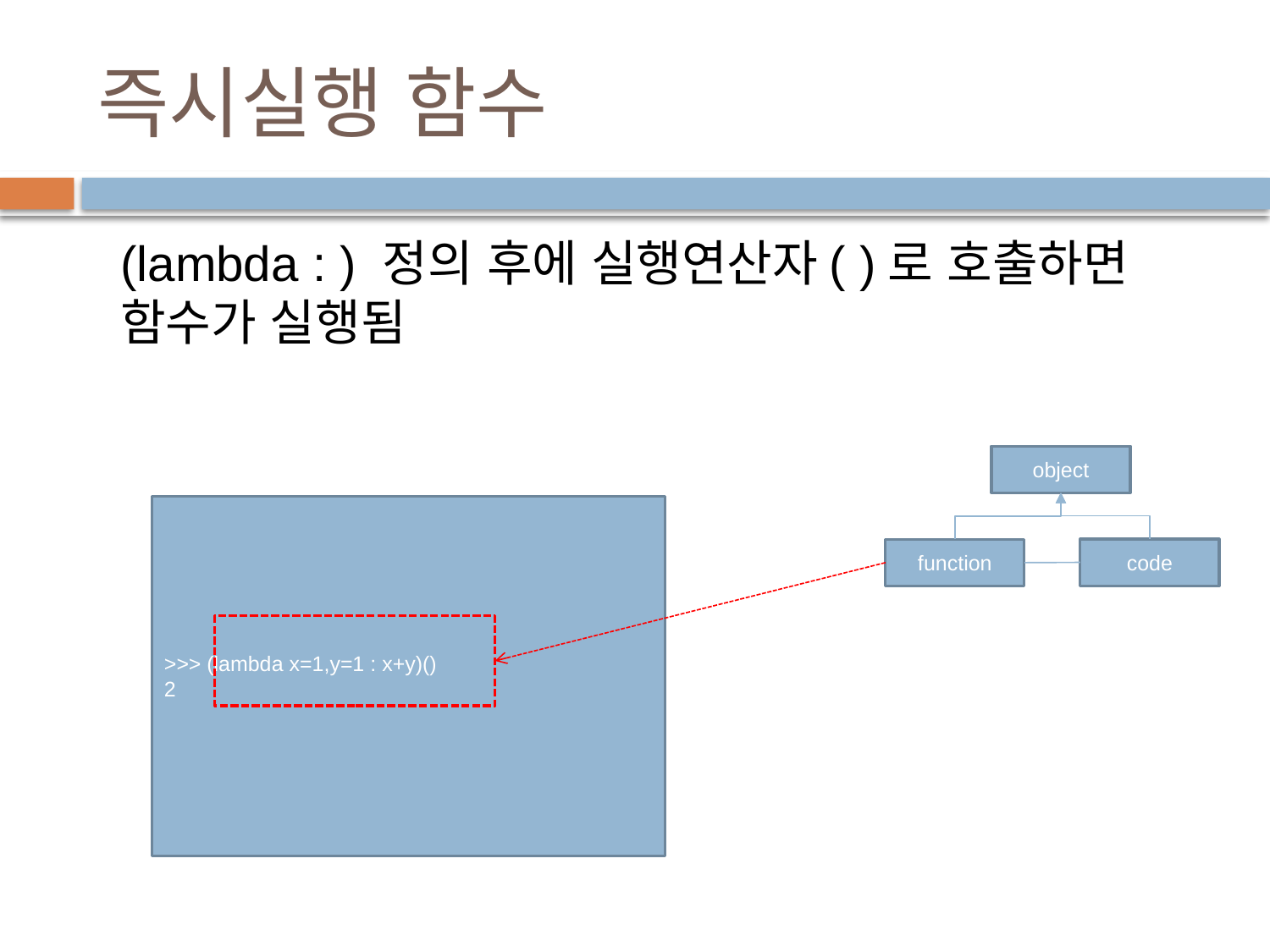

# 즉시실행 함수
(lambda : ) 정의 후에 실행연산자( )로 호출하면 함수가 실행됨
object
>>> (lambda x=1,y=1 : x+y)()
2
code
function